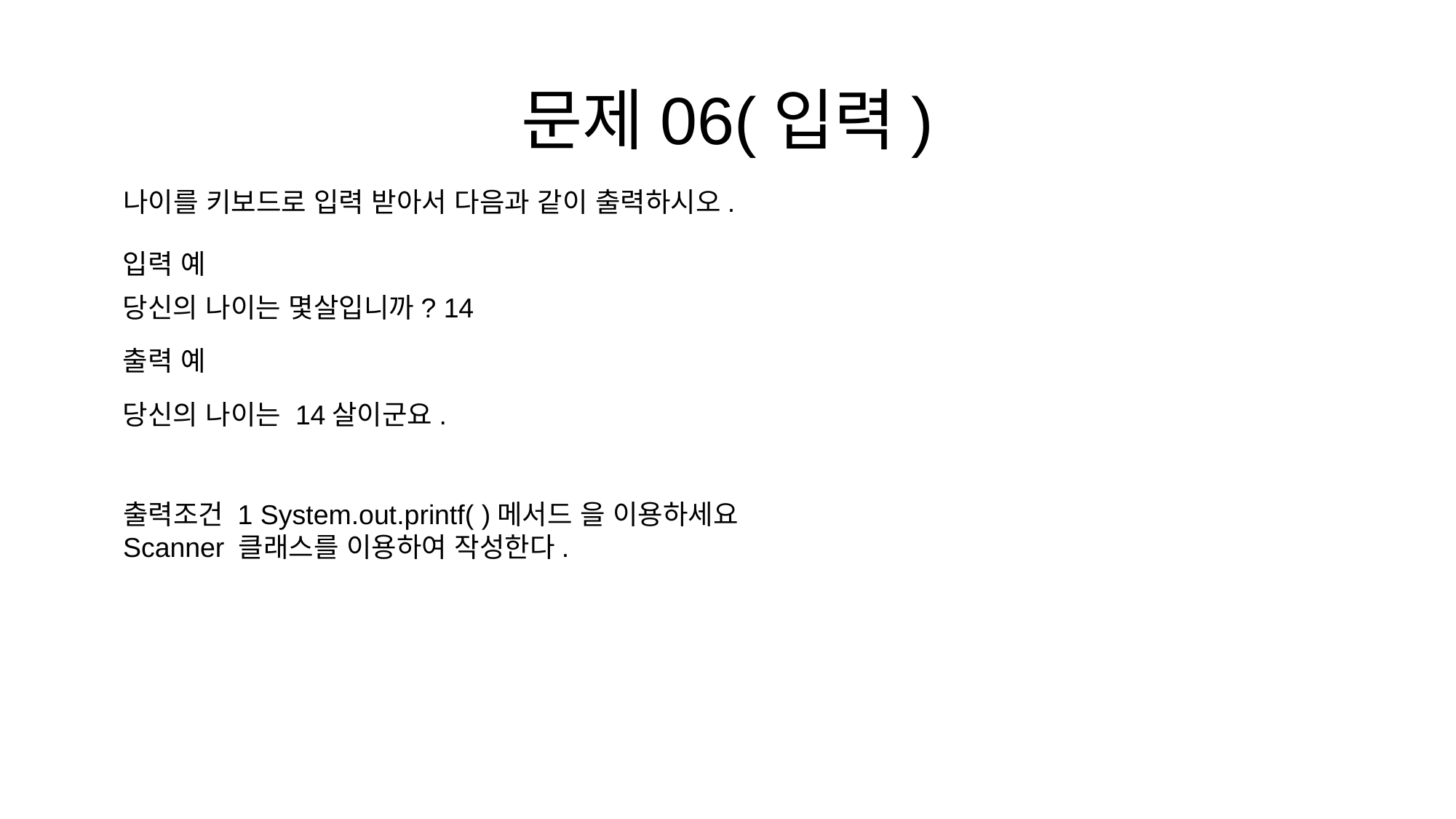

# 문제06(입력)
나이를 키보드로 입력 받아서 다음과 같이 출력하시오.
입력 예
당신의 나이는 몇살입니까? 14
출력 예
당신의 나이는 14살이군요.
출력조건 1 System.out.printf( )메서드 을 이용하세요
Scanner 클래스를 이용하여 작성한다.